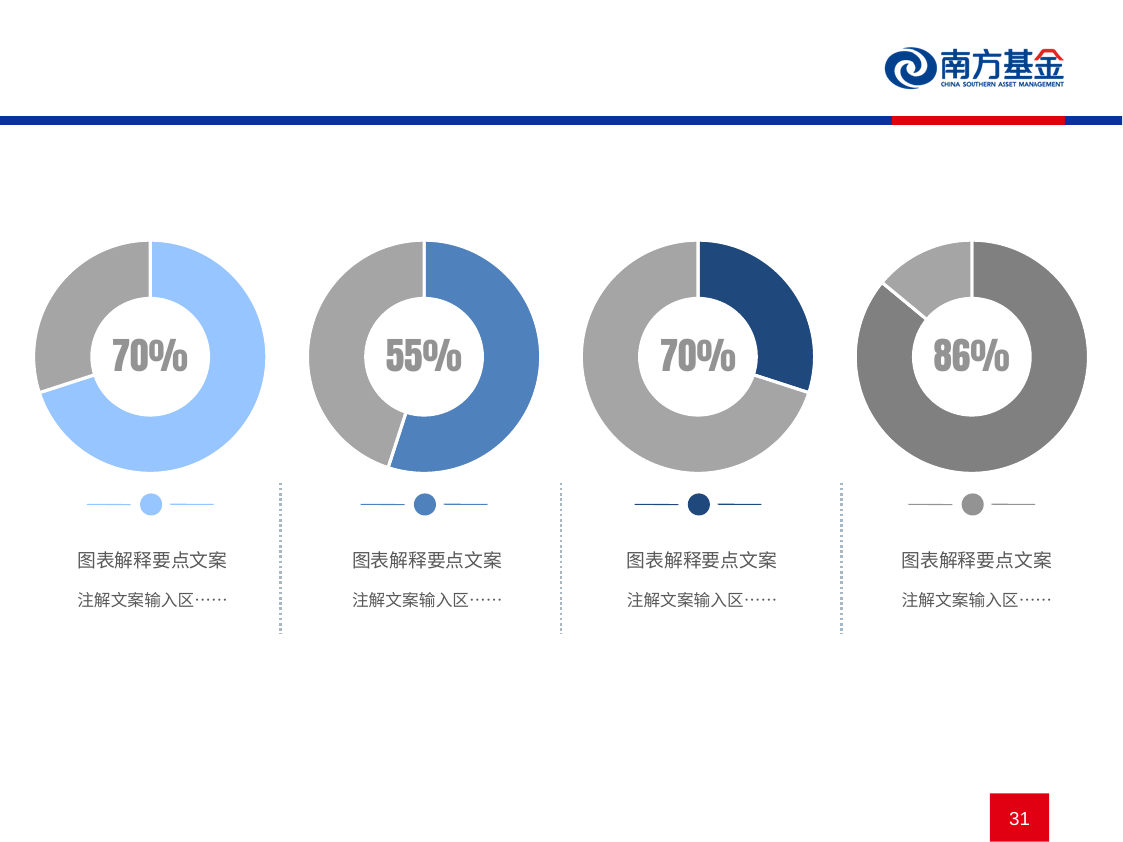

#

### Chart

| Category |  |
|---|---|

### Chart

| Category |  |
|---|---|

### Chart

| Category |  |
|---|---|

### Chart

| Category |  |
|---|---|
70%
55%
70%
86%

图表解释要点文案

注解文案输入区……
图表解释要点文案

注解文案输入区……
图表解释要点文案

注解文案输入区……
图表解释要点文案

注解文案输入区……
31